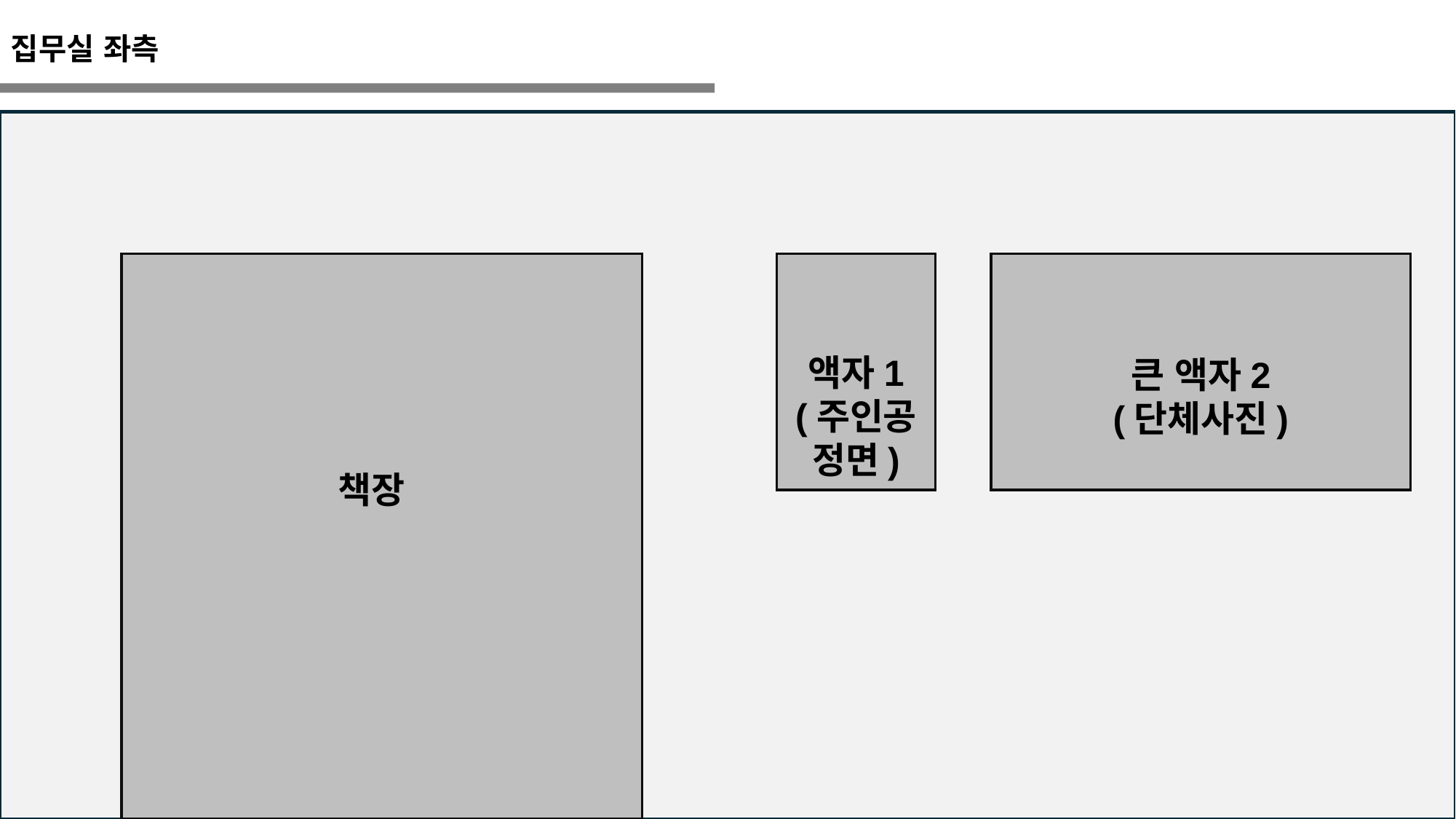

집무실 좌측

액자1
(주인공
정면)
큰 액자2
(단체사진)
책장